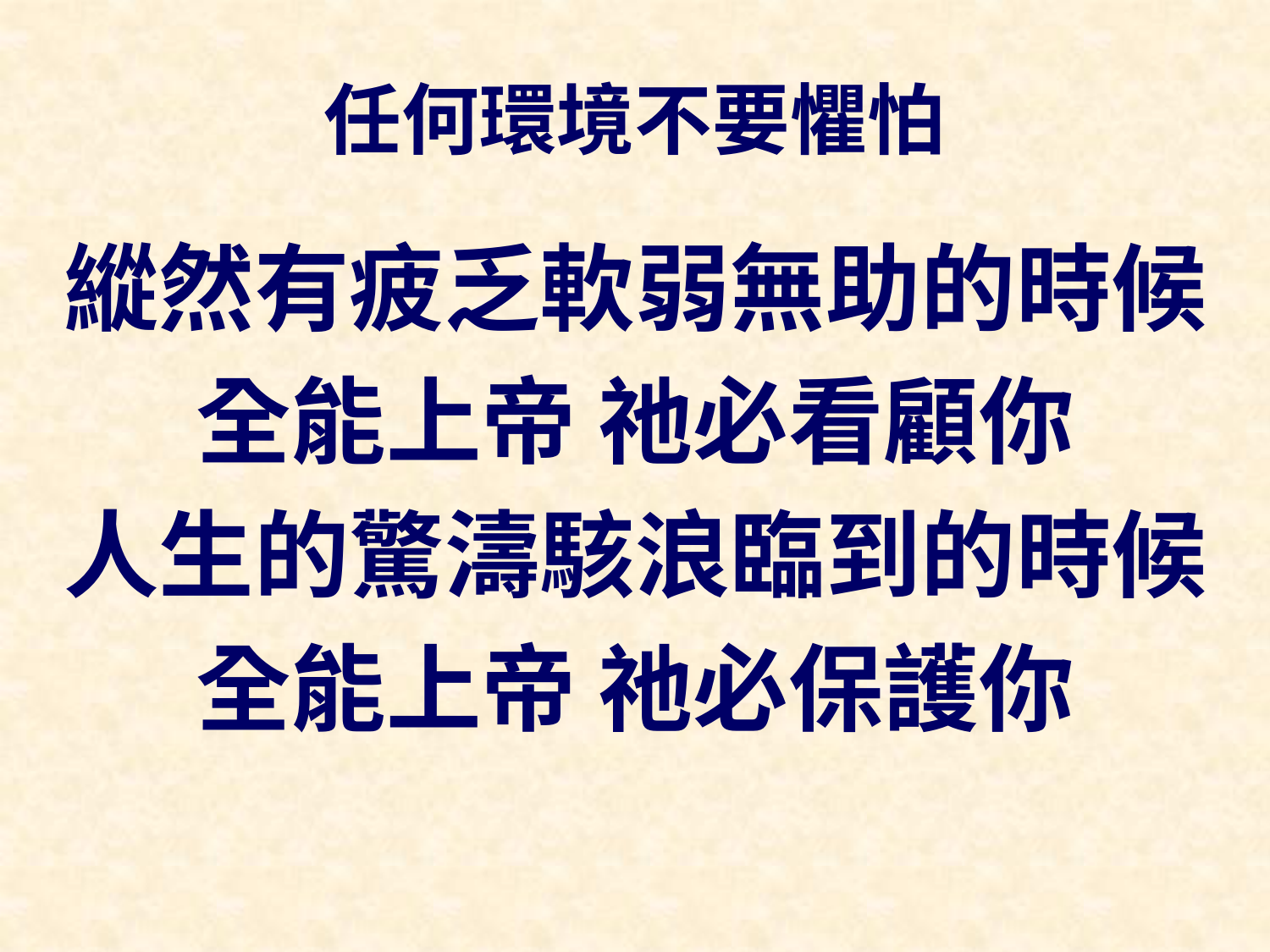

# 任何環境不要懼怕
縱然有疲乏軟弱無助的時候
全能上帝 祂必看顧你
人生的驚濤駭浪臨到的時候
全能上帝 祂必保護你